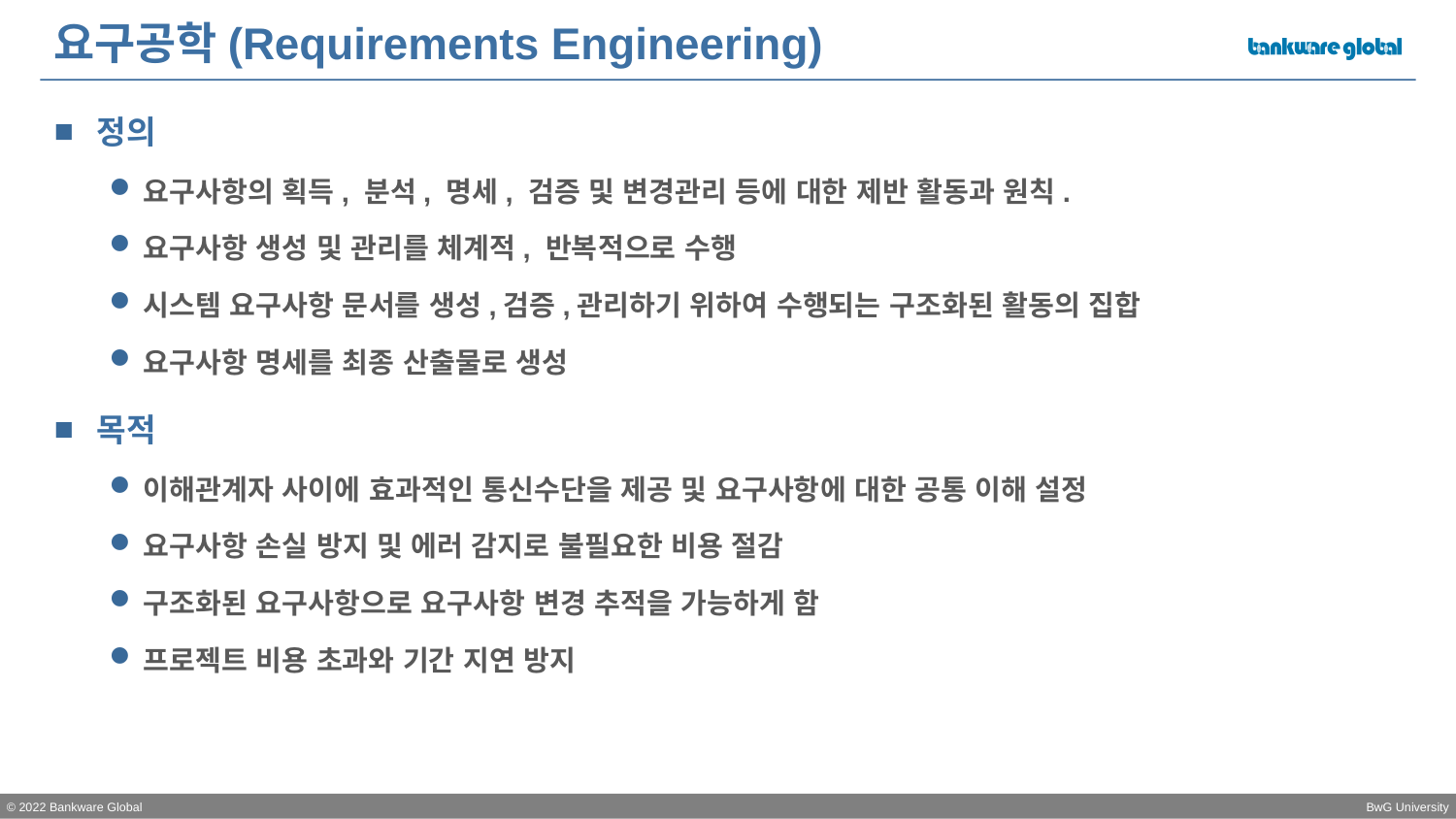

# 요구공학(Requirements Engineering)
정의
요구사항의 획득, 분석, 명세, 검증 및 변경관리 등에 대한 제반 활동과 원칙.
요구사항 생성 및 관리를 체계적, 반복적으로 수행
시스템 요구사항 문서를 생성,검증,관리하기 위하여 수행되는 구조화된 활동의 집합
요구사항 명세를 최종 산출물로 생성
목적
이해관계자 사이에 효과적인 통신수단을 제공 및 요구사항에 대한 공통 이해 설정
요구사항 손실 방지 및 에러 감지로 불필요한 비용 절감
구조화된 요구사항으로 요구사항 변경 추적을 가능하게 함
프로젝트 비용 초과와 기간 지연 방지